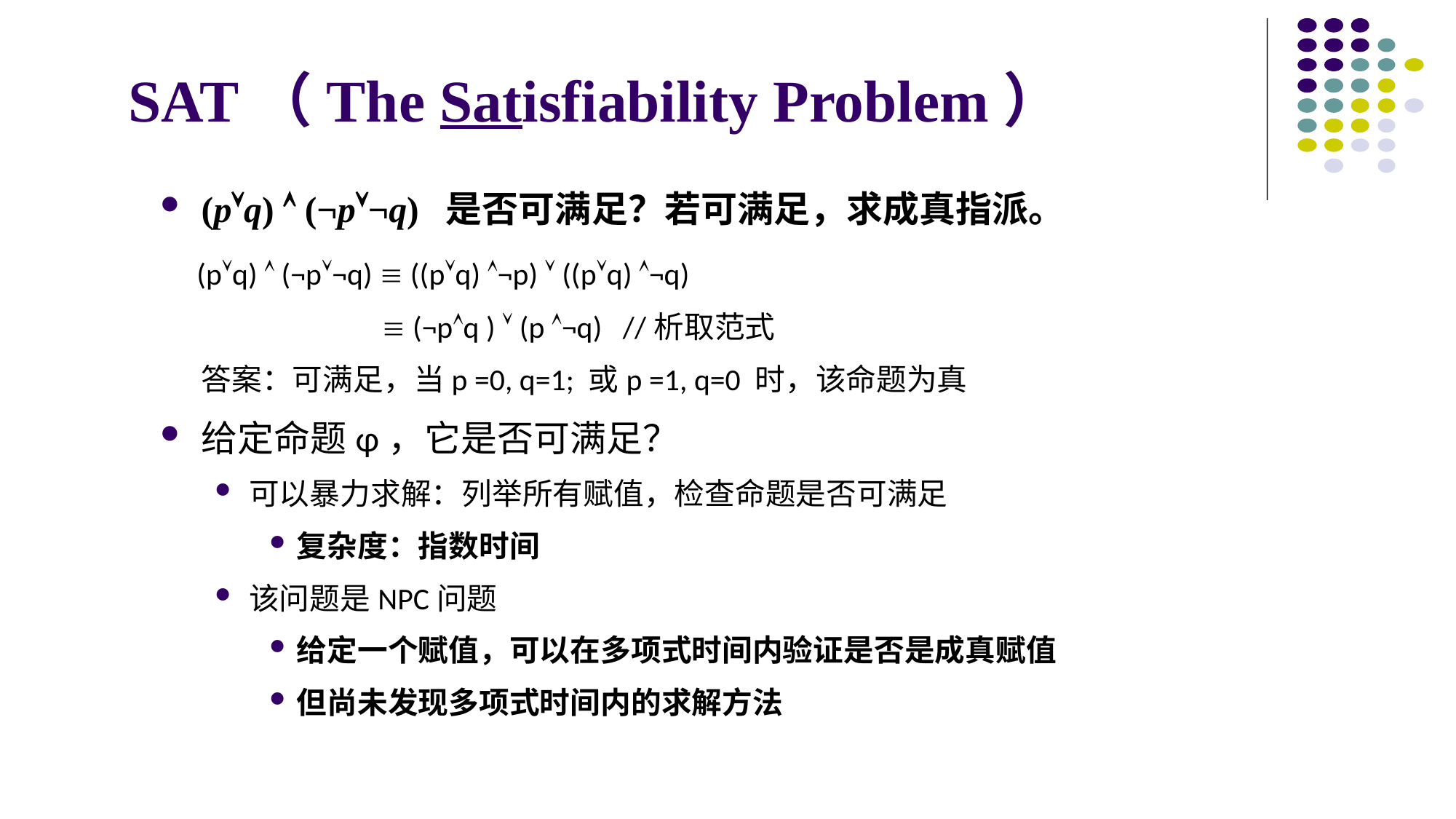

SAT（The Satisfiability Problem）
(p∨q) ∧ (¬p∨¬q)  是否可满足？若可满足，求成真指派。
    (p∨q) ∧ (¬p∨¬q) ≡ ((p∨q) ∧¬p) ∨ ((p∨q) ∧¬q)
                                ≡ (¬p∧q ) ∨ (p ∧¬q)   //析取范式
     答案：可满足，当p =0, q=1; 或p =1, q=0 时，该命题为真
给定命题φ，它是否可满足？
可以暴力求解：列举所有赋值，检查命题是否可满足
复杂度：指数时间
该问题是NPC问题
给定一个赋值，可以在多项式时间内验证是否是成真赋值
但尚未发现多项式时间内的求解方法